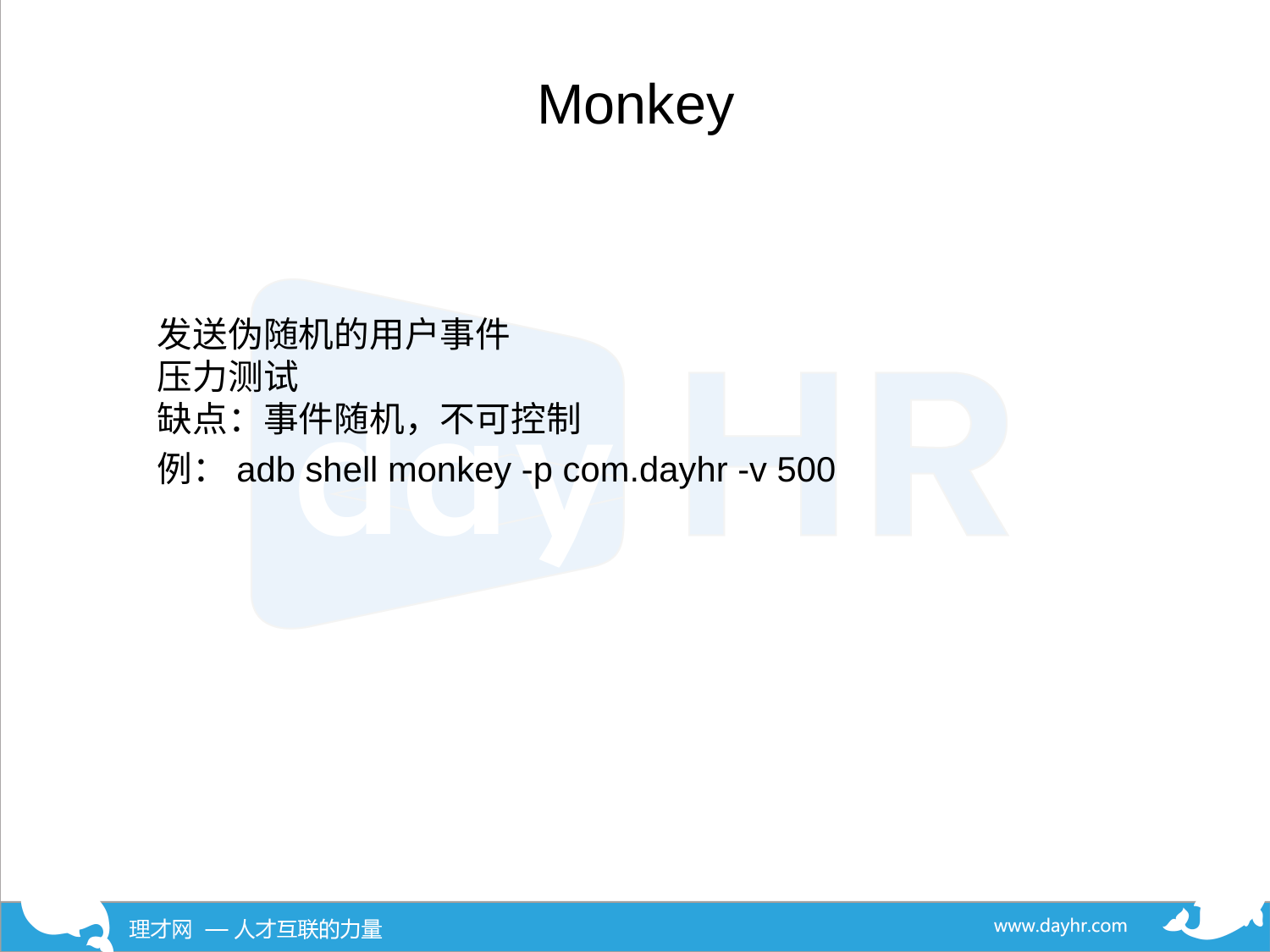

# Monkey
发送伪随机的用户事件
压力测试
缺点：事件随机，不可控制
例：adb shell monkey -p com.dayhr -v 500